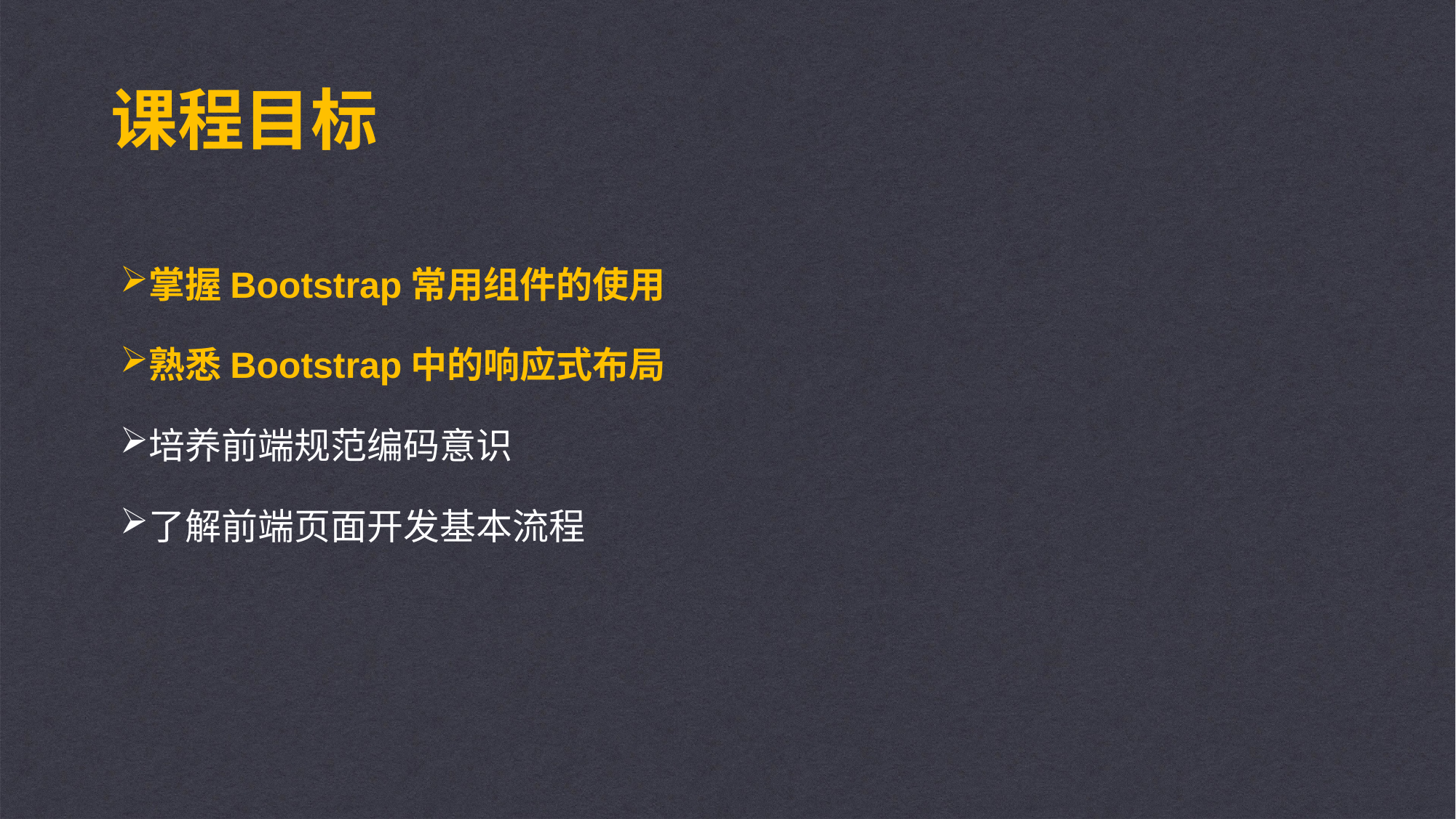

# 课程目标
掌握Bootstrap常用组件的使用
熟悉Bootstrap中的响应式布局
培养前端规范编码意识
了解前端页面开发基本流程